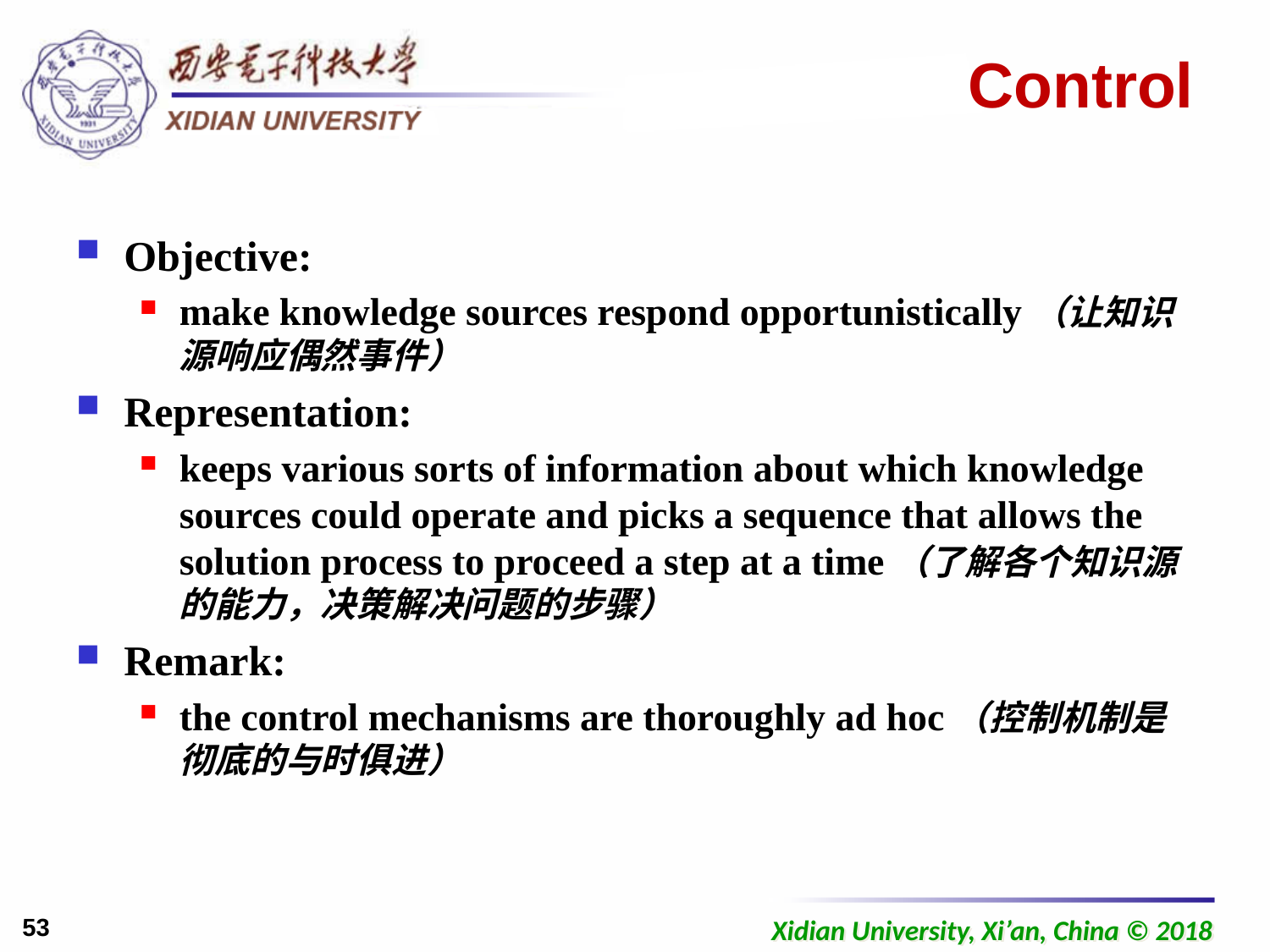

# Control
Objective:
make knowledge sources respond opportunistically（让知识源响应偶然事件）
Representation:
keeps various sorts of information about which knowledge sources could operate and picks a sequence that allows the solution process to proceed a step at a time（了解各个知识源的能力，决策解决问题的步骤）
Remark:
the control mechanisms are thoroughly ad hoc（控制机制是彻底的与时俱进）